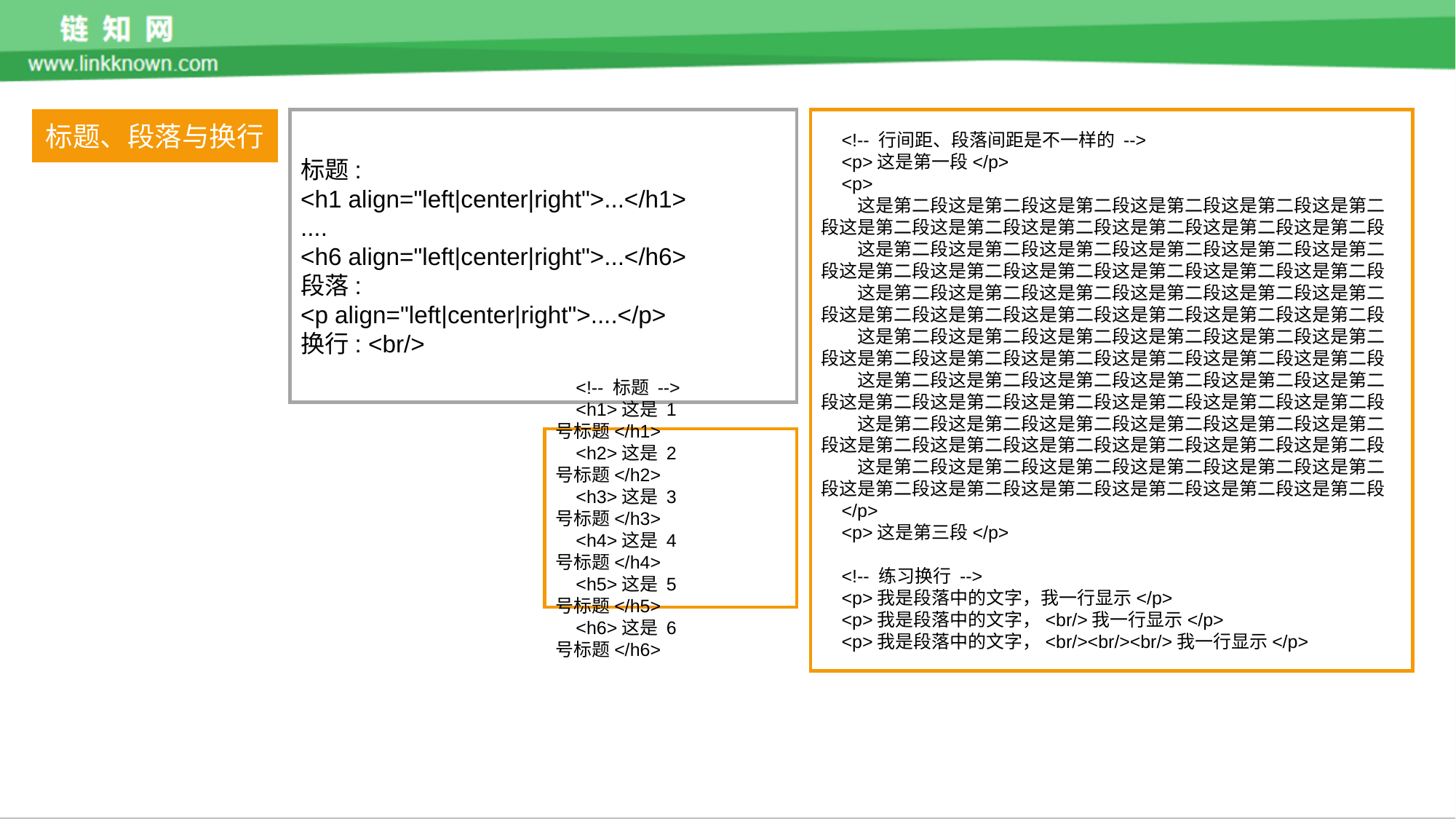

标题、段落与换行
标题:
<h1 align="left|center|right">...</h1>
....
<h6 align="left|center|right">...</h6>
段落:
<p align="left|center|right">....</p>
换行: <br/>
    <!-- 行间距、段落间距是不一样的 -->
    <p>这是第一段</p>
    <p>
        这是第二段这是第二段这是第二段这是第二段这是第二段这是第二段这是第二段这是第二段这是第二段这是第二段这是第二段这是第二段
        这是第二段这是第二段这是第二段这是第二段这是第二段这是第二段这是第二段这是第二段这是第二段这是第二段这是第二段这是第二段
        这是第二段这是第二段这是第二段这是第二段这是第二段这是第二段这是第二段这是第二段这是第二段这是第二段这是第二段这是第二段
        这是第二段这是第二段这是第二段这是第二段这是第二段这是第二段这是第二段这是第二段这是第二段这是第二段这是第二段这是第二段
        这是第二段这是第二段这是第二段这是第二段这是第二段这是第二段这是第二段这是第二段这是第二段这是第二段这是第二段这是第二段
        这是第二段这是第二段这是第二段这是第二段这是第二段这是第二段这是第二段这是第二段这是第二段这是第二段这是第二段这是第二段
        这是第二段这是第二段这是第二段这是第二段这是第二段这是第二段这是第二段这是第二段这是第二段这是第二段这是第二段这是第二段
    </p>
    <p>这是第三段</p>

    <!-- 练习换行 -->
    <p>我是段落中的文字，我一行显示</p>
    <p>我是段落中的文字，<br/>我一行显示</p>
    <p>我是段落中的文字，<br/><br/><br/>我一行显示</p>
    <!-- 标题 -->
    <h1>这是 1 号标题</h1>
    <h2>这是 2 号标题</h2>
    <h3>这是 3 号标题</h3>
    <h4>这是 4 号标题</h4>
    <h5>这是 5 号标题</h5>
    <h6>这是 6 号标题</h6>